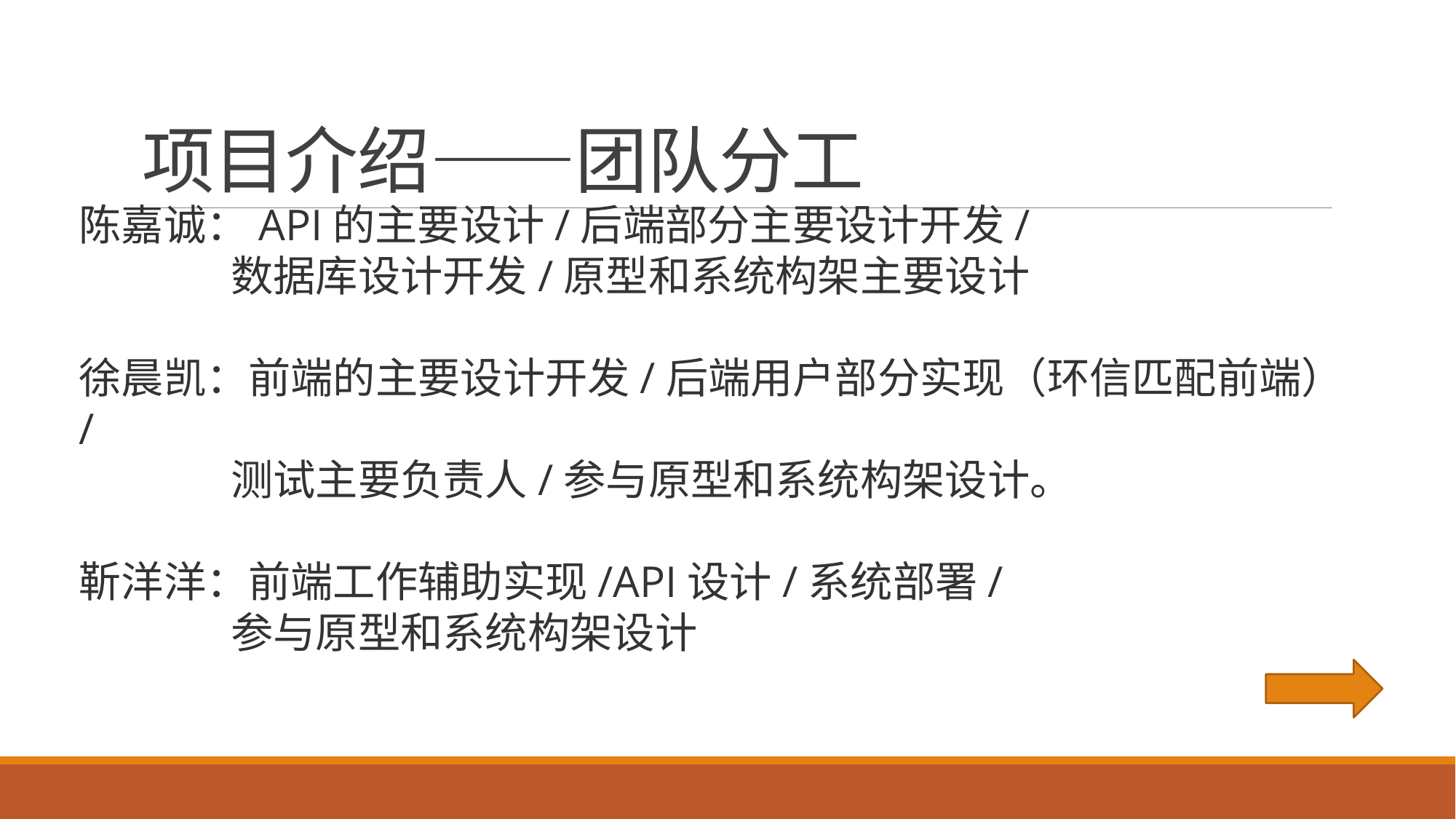

# 项目介绍——团队分工
陈嘉诚：API的主要设计/后端部分主要设计开发/
               数据库设计开发/原型和系统构架主要设计

徐晨凯：前端的主要设计开发/后端用户部分实现（环信匹配前端）/
               测试主要负责人/参与原型和系统构架设计。

靳洋洋：前端工作辅助实现/API设计/系统部署/
               参与原型和系统构架设计